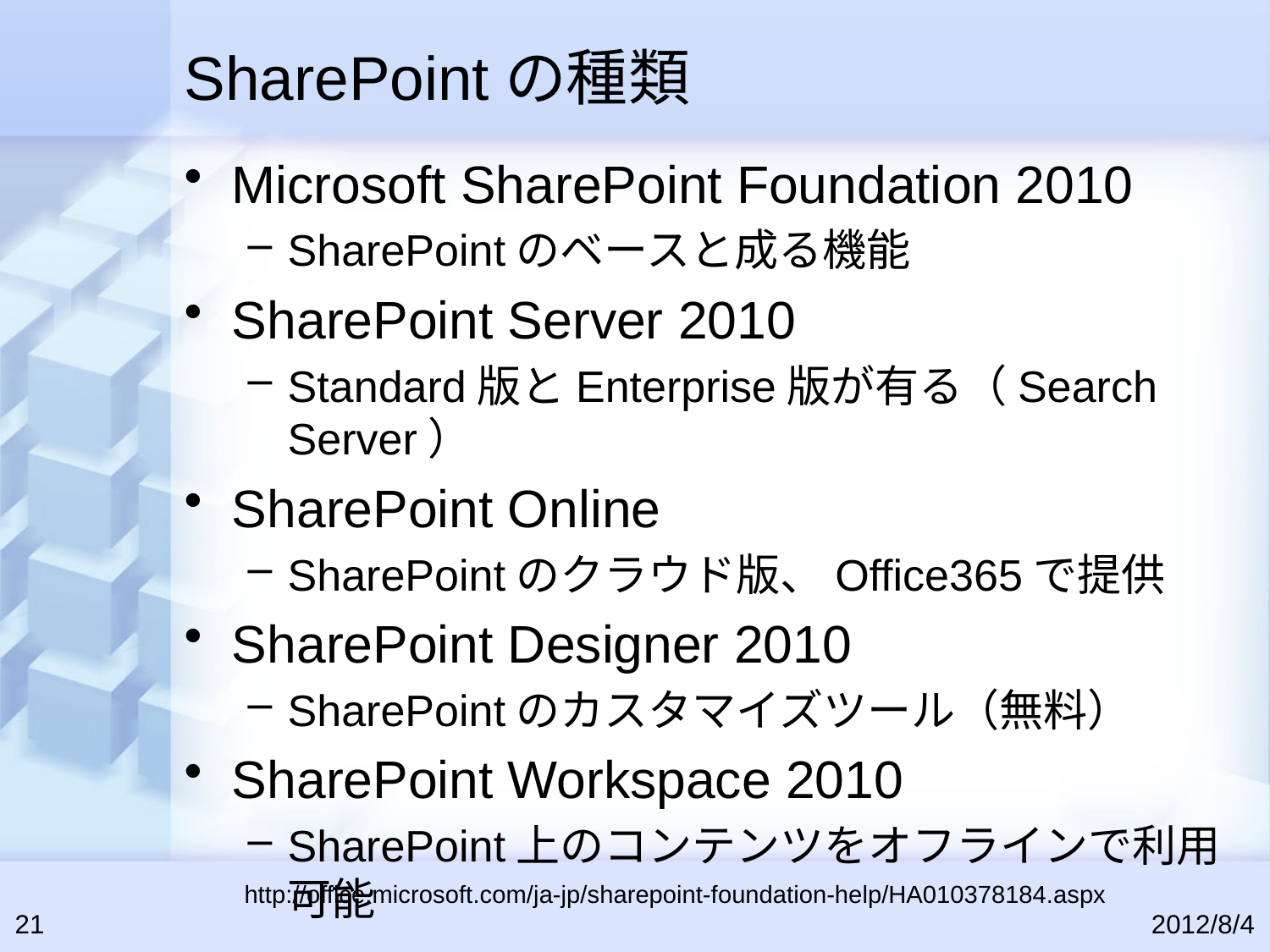

# SharePointの種類
Microsoft SharePoint Foundation 2010
SharePointのベースと成る機能
SharePoint Server 2010
Standard版とEnterprise版が有る（Search Server）
SharePoint Online
SharePointのクラウド版、Office365で提供
SharePoint Designer 2010
SharePointのカスタマイズツール（無料）
SharePoint Workspace 2010
SharePoint上のコンテンツをオフラインで利用可能
http://office.microsoft.com/ja-jp/sharepoint-foundation-help/HA010378184.aspx
21
2012/8/4